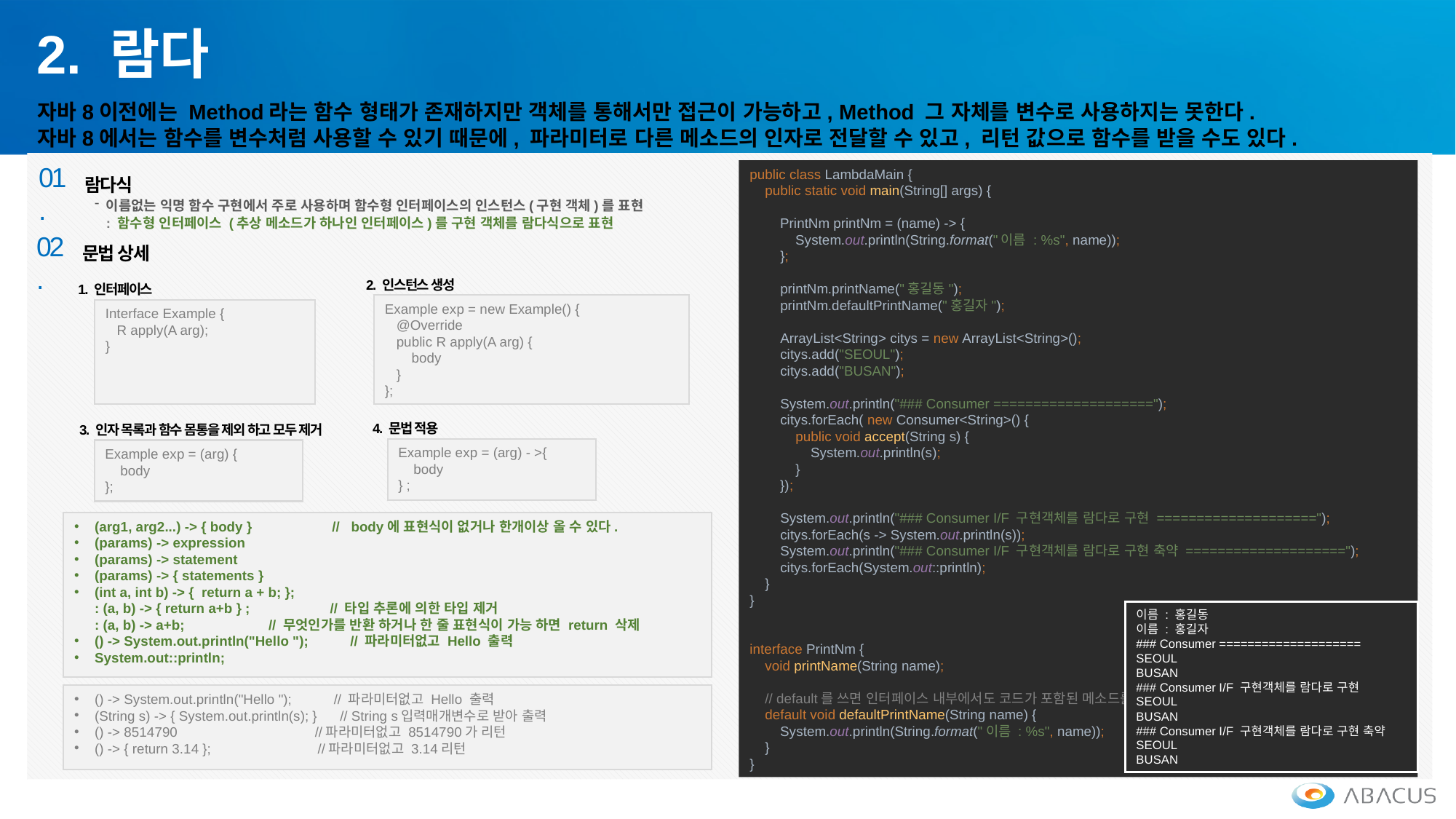

2. 람다
자바8이전에는 Method라는 함수 형태가 존재하지만 객체를 통해서만 접근이 가능하고, Method 그 자체를 변수로 사용하지는 못한다.
자바8에서는 함수를 변수처럼 사용할 수 있기 때문에, 파라미터로 다른 메소드의 인자로 전달할 수 있고, 리턴 값으로 함수를 받을 수도 있다.

01.
람다식
이름없는 익명 함수 구현에서 주로 사용하며 함수형 인터페이스의 인스턴스(구현 객체)를 표현
: 함수형 인터페이스 (추상 메소드가 하나인 인터페이스)를 구현 객체를 람다식으로 표현
public class LambdaMain {
    public static void main(String[] args) {
        PrintNm printNm = (name) -> {
            System.out.println(String.format("이름 : %s", name));
        };
        printNm.printName("홍길동");
        printNm.defaultPrintName("홍길자");
        ArrayList<String> citys = new ArrayList<String>();
        citys.add("SEOUL");
        citys.add("BUSAN");
        System.out.println("### Consumer ====================");
        citys.forEach( new Consumer<String>() {
            public void accept(String s) {
                System.out.println(s);
            }
        });
        System.out.println("### Consumer I/F 구현객체를 람다로 구현 ====================");
        citys.forEach(s -> System.out.println(s));
        System.out.println("### Consumer I/F 구현객체를 람다로 구현 축약 ====================");
        citys.forEach(System.out::println);
    }
}
interface PrintNm {
    void printName(String name);
    // default를 쓰면 인터페이스 내부에서도 코드가 포함된 메소드를 선언 할 수 있다.
    default void defaultPrintName(String name) {
        System.out.println(String.format("이름 : %s", name));
    }
}
02.
문법 상세
2. 인스턴스 생성
Example exp = new Example() {
   @Override
   public R apply(A arg) {
       body
   }
};
1. 인터페이스
Interface Example {
   R apply(A arg);
}

4. 문법 적용
Example exp = (arg) - >{
    body
} ;
3. 인자 목록과 함수 몸통을 제외 하고 모두 제거
Example exp = (arg) {
    body
};
(arg1, arg2...) -> { body }                     //   body에 표현식이 없거나 한개이상 올 수 있다.
(params) -> expression
(params) -> statement
(params) -> { statements }
(int a, int b) -> {  return a + b; };
: (a, b) -> { return a+b } ;                     // 타입 추론에 의한 타입 제거
: (a, b) -> a+b;                      // 무엇인가를 반환 하거나 한 줄 표현식이 가능 하면 return 삭제
() -> System.out.println("Hello ");           // 파라미터없고 Hello 출력
System.out::println;
이름 : 홍길동
이름 : 홍길자
### Consumer ====================
SEOUL
BUSAN
### Consumer I/F 구현객체를 람다로 구현
SEOUL
BUSAN
### Consumer I/F 구현객체를 람다로 구현 축약
SEOUL
BUSAN
() -> System.out.println("Hello ");           // 파라미터없고 Hello 출력
(String s) -> { System.out.println(s); }      // String s입력매개변수로 받아 출력
() -> 8514790                                    //파라미터없고 8514790가 리턴
() -> { return 3.14 };                            //파라미터없고 3.14리턴